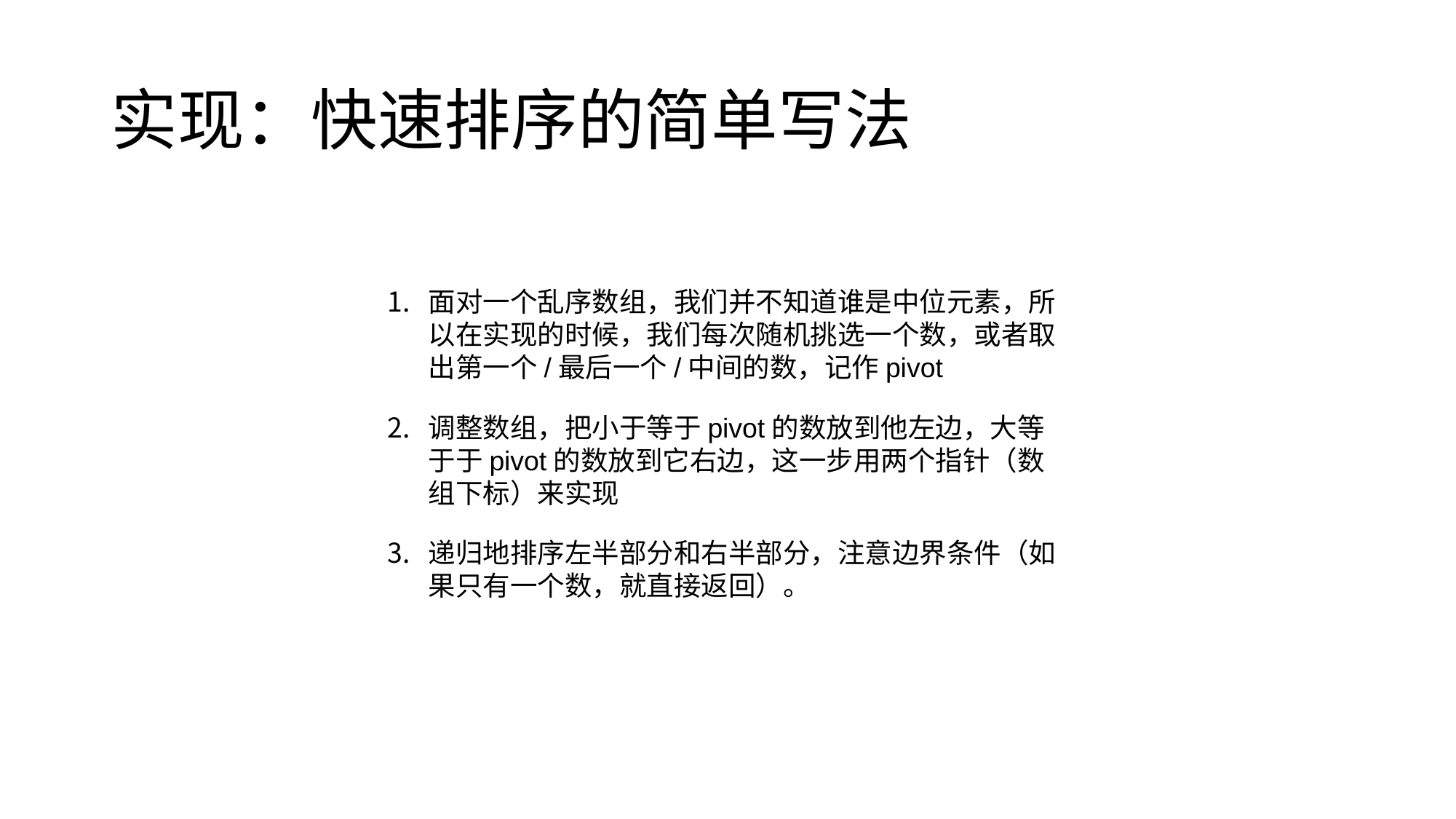

# 实现：快速排序的简单写法
面对一个乱序数组，我们并不知道谁是中位元素，所以在实现的时候，我们每次随机挑选一个数，或者取出第一个/最后一个/中间的数，记作pivot
调整数组，把小于等于pivot的数放到他左边，大等于于pivot的数放到它右边，这一步用两个指针（数组下标）来实现
递归地排序左半部分和右半部分，注意边界条件（如果只有一个数，就直接返回）。